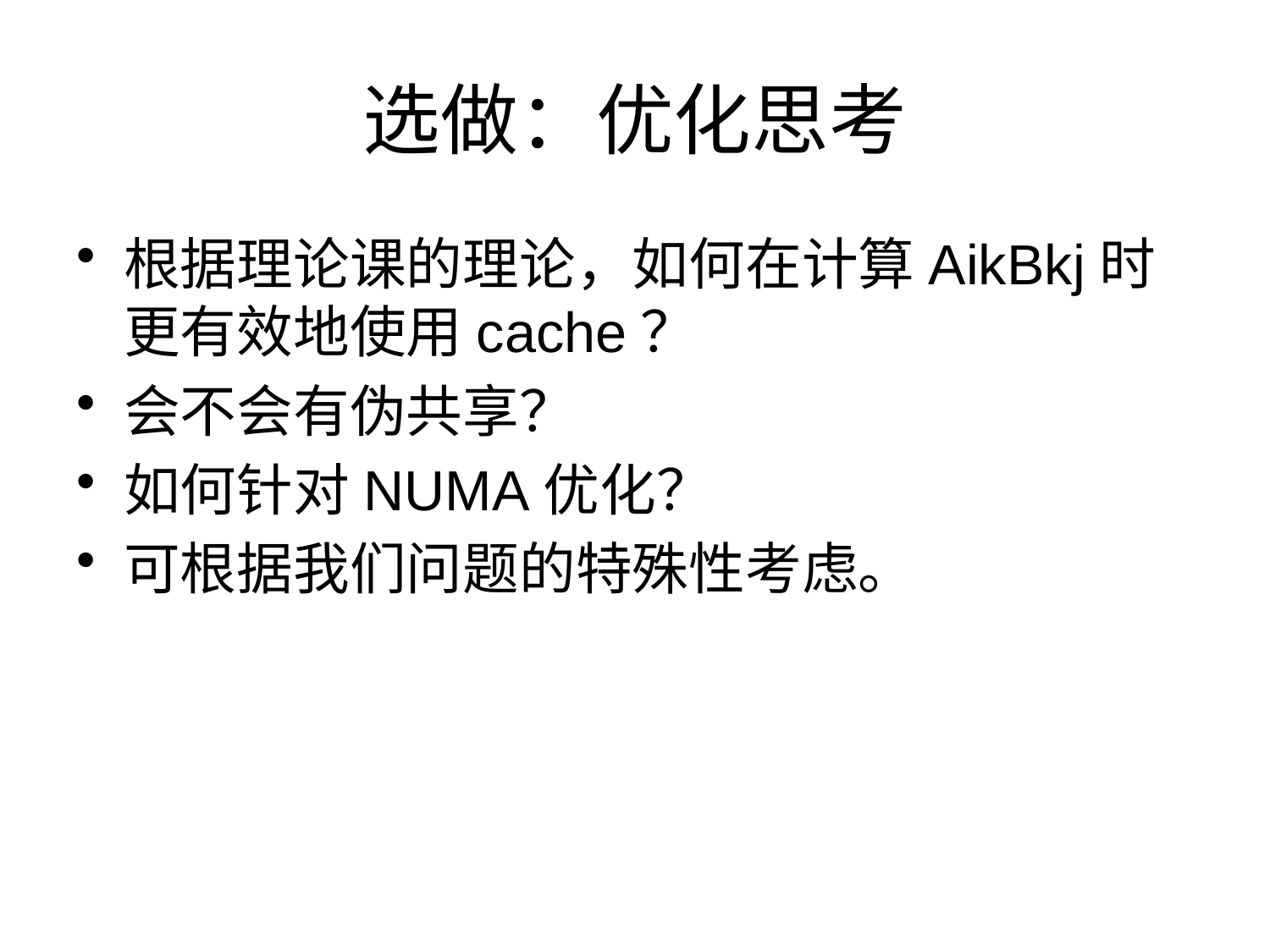

# 选做：优化思考
根据理论课的理论，如何在计算AikBkj时更有效地使用cache？
会不会有伪共享？
如何针对NUMA优化？
可根据我们问题的特殊性考虑。